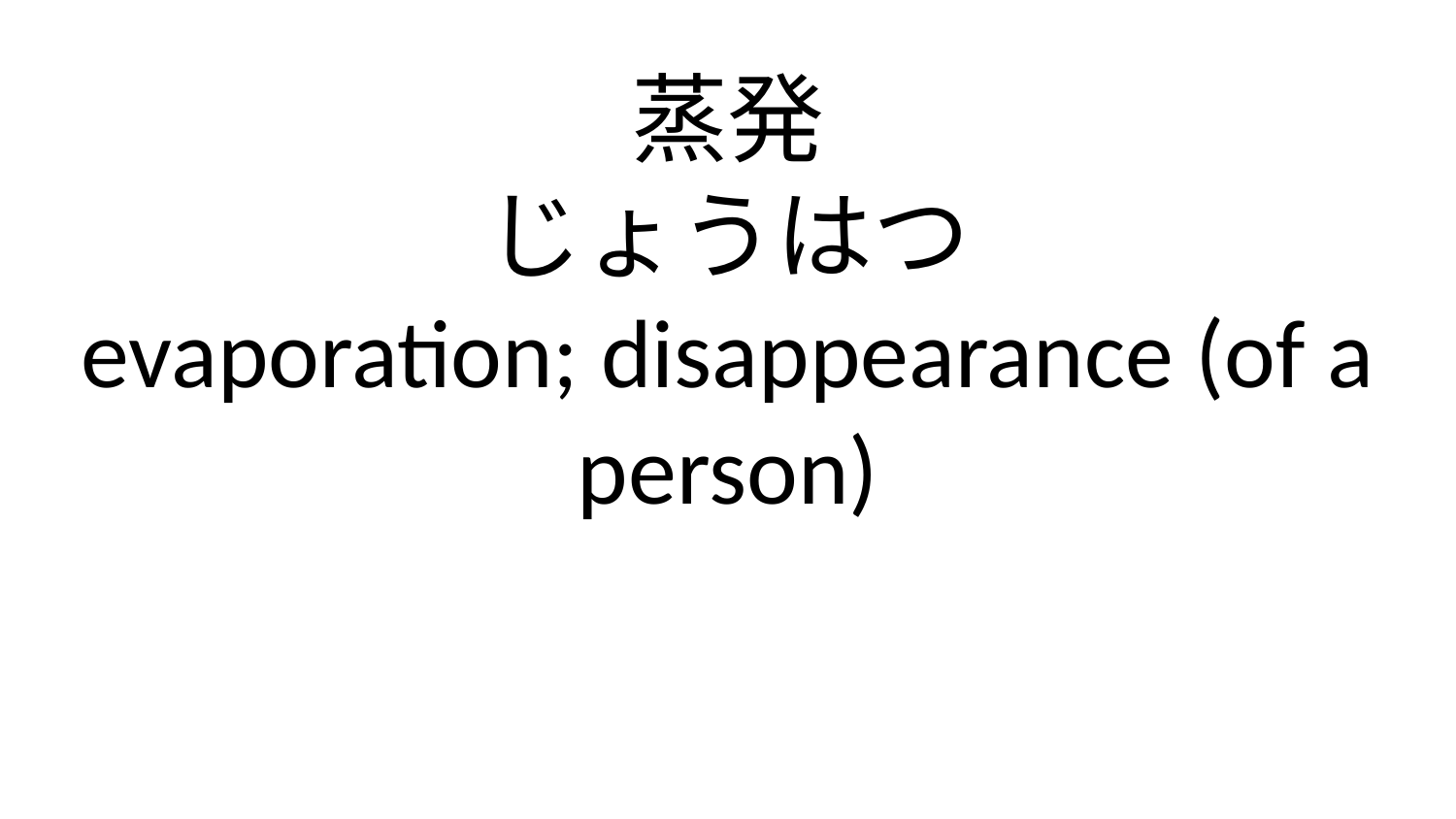

蒸発
じょうはつ
evaporation; disappearance (of a person)